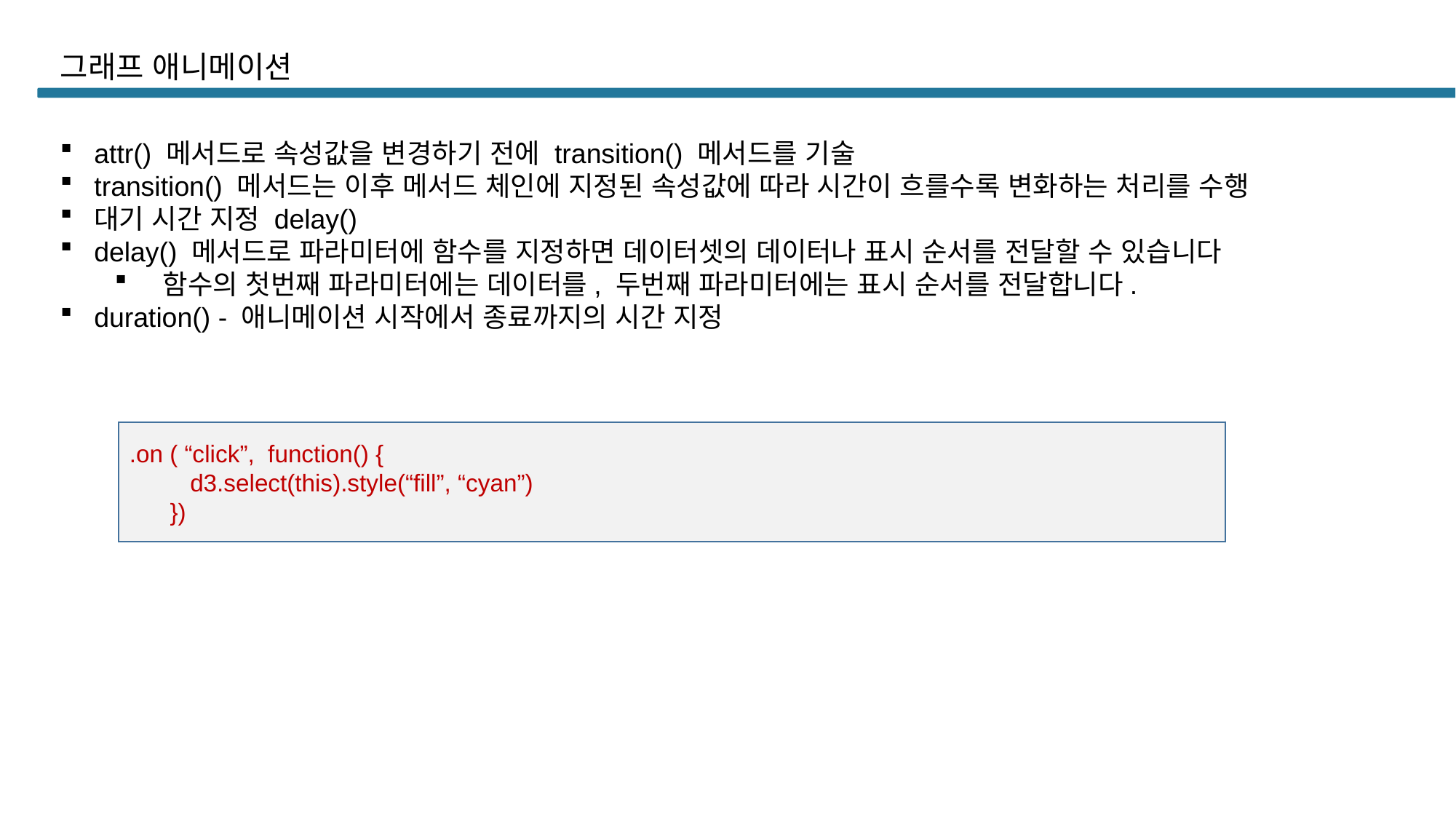

# 그래프 애니메이션
attr() 메서드로 속성값을 변경하기 전에 transition() 메서드를 기술
transition() 메서드는 이후 메서드 체인에 지정된 속성값에 따라 시간이 흐를수록 변화하는 처리를 수행
대기 시간 지정 delay()
delay() 메서드로 파라미터에 함수를 지정하면 데이터셋의 데이터나 표시 순서를 전달할 수 있습니다
 함수의 첫번째 파라미터에는 데이터를, 두번째 파라미터에는 표시 순서를 전달합니다.
duration() - 애니메이션 시작에서 종료까지의 시간 지정
.on ( “click”,  function() {
         d3.select(this).style(“fill”, “cyan”)
      })